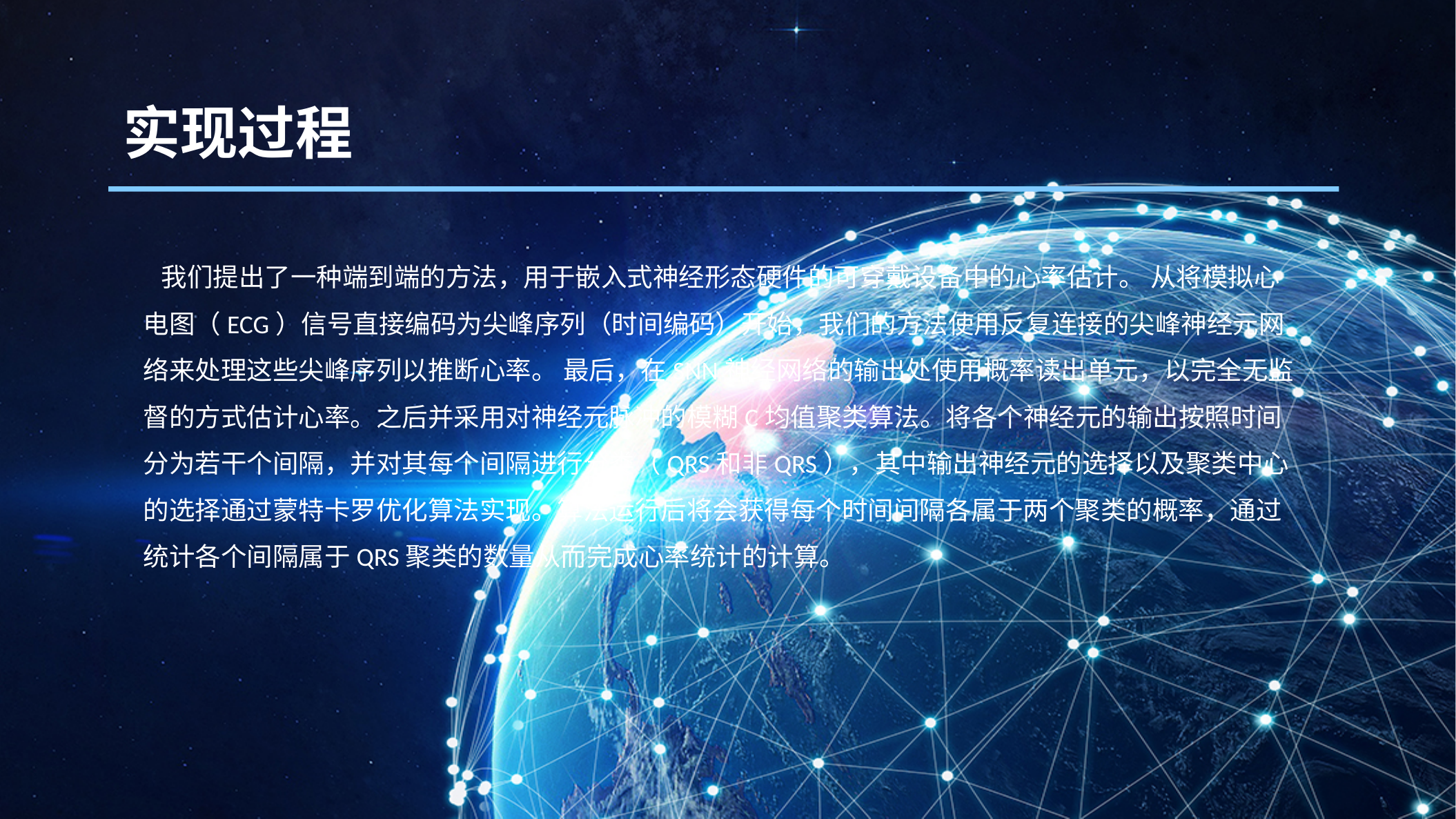

实现过程

  我们提出了一种端到端的方法，用于嵌入式神经形态硬件的可穿戴设备中的心率估计。 从将模拟心电图（ECG）信号直接编码为尖峰序列（时间编码）开始，我们的方法使用反复连接的尖峰神经元网络来处理这些尖峰序列以推断心率。 最后，在SNN神经网络的输出处使用概率读出单元，以完全无监督的方式估计心率。之后并采用对神经元脉冲的模糊C均值聚类算法。将各个神经元的输出按照时间分为若干个间隔，并对其每个间隔进行分类（QRS和非QRS），其中输出神经元的选择以及聚类中心的选择通过蒙特卡罗优化算法实现。算法运行后将会获得每个时间间隔各属于两个聚类的概率，通过统计各个间隔属于QRS聚类的数量从而完成心率统计的计算。